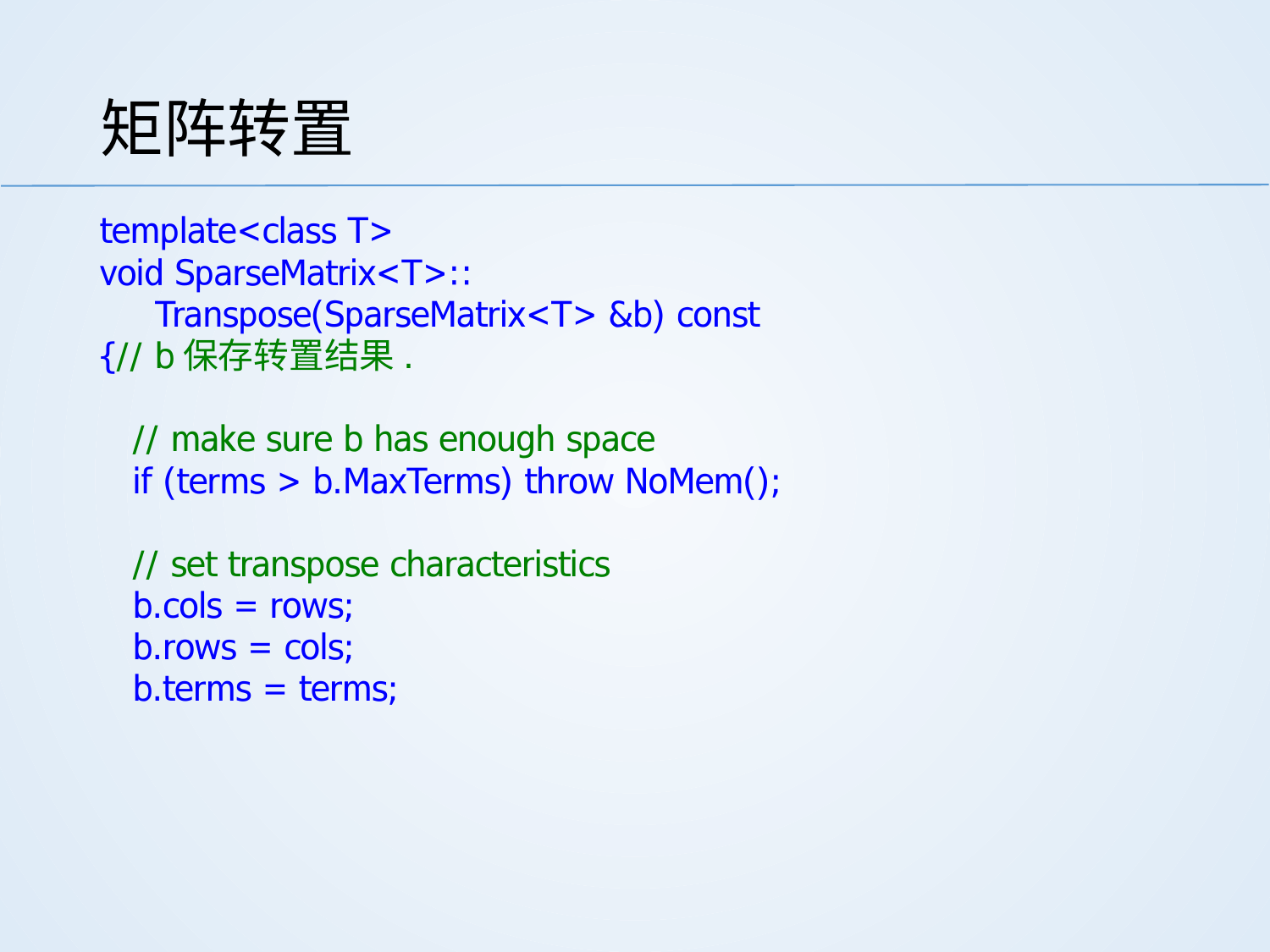

# 矩阵转置
template<class T>
void SparseMatrix<T>::
     Transpose(SparseMatrix<T> &b) const
{// b保存转置结果.

   // make sure b has enough space
   if (terms > b.MaxTerms) throw NoMem();

   // set transpose characteristics
   b.cols = rows;
   b.rows = cols;
   b.terms = terms;